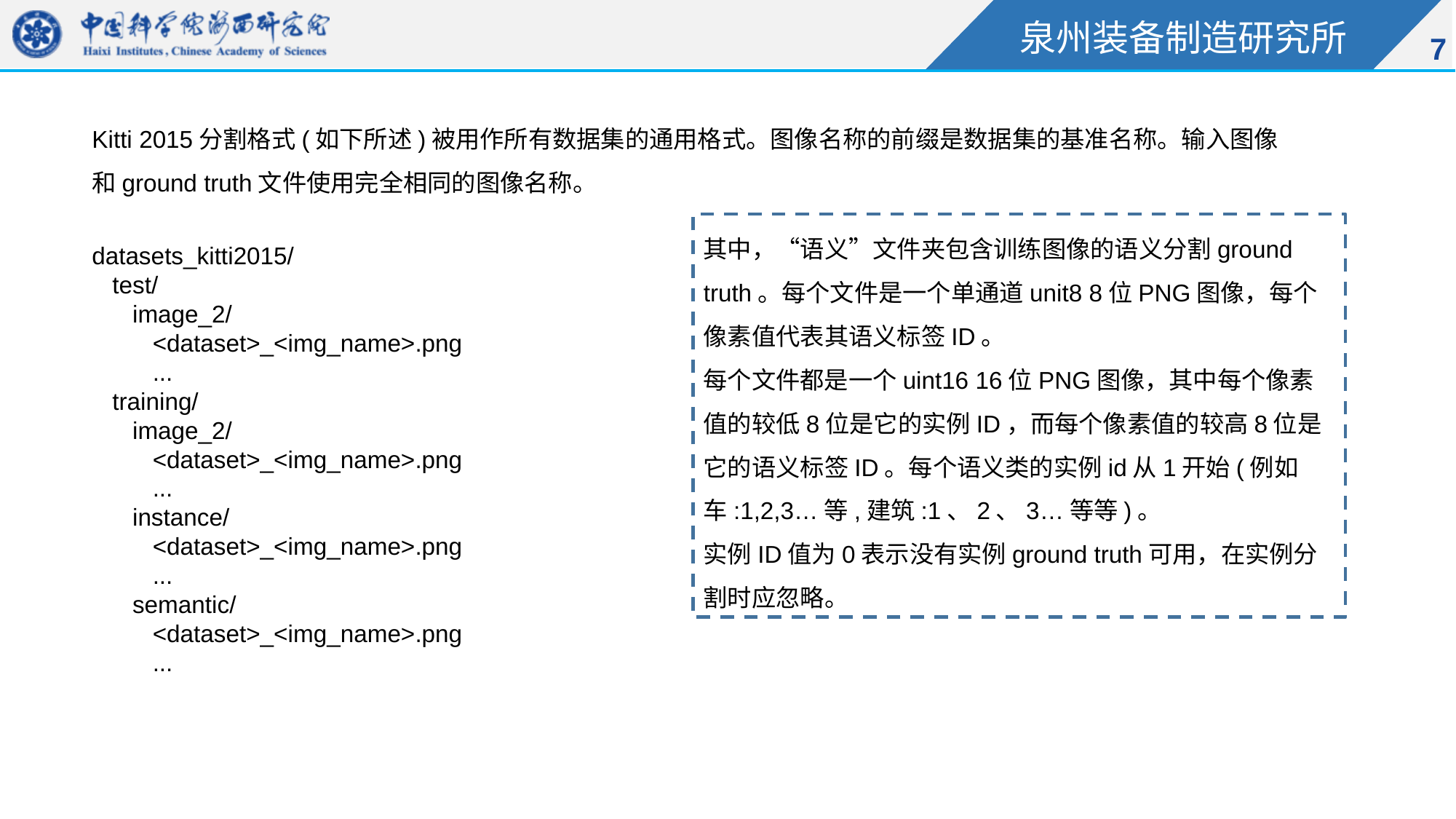

Kitti 2015分割格式(如下所述)被用作所有数据集的通用格式。图像名称的前缀是数据集的基准名称。输入图像和ground truth文件使用完全相同的图像名称。

datasets_kitti2015/
   test/
      image_2/
         <dataset>_<img_name>.png
         ...
   training/
      image_2/
         <dataset>_<img_name>.png
         ...
      instance/
         <dataset>_<img_name>.png
         ...
      semantic/
         <dataset>_<img_name>.png
         ...
其中，“语义”文件夹包含训练图像的语义分割ground truth。每个文件是一个单通道unit8 8位PNG图像，每个像素值代表其语义标签ID。
每个文件都是一个uint16 16位PNG图像，其中每个像素值的较低8位是它的实例ID，而每个像素值的较高8位是它的语义标签ID。每个语义类的实例id从1开始(例如车:1,2,3…等,建筑:1、2、3…等等)。
实例ID值为0表示没有实例ground truth可用，在实例分割时应忽略。